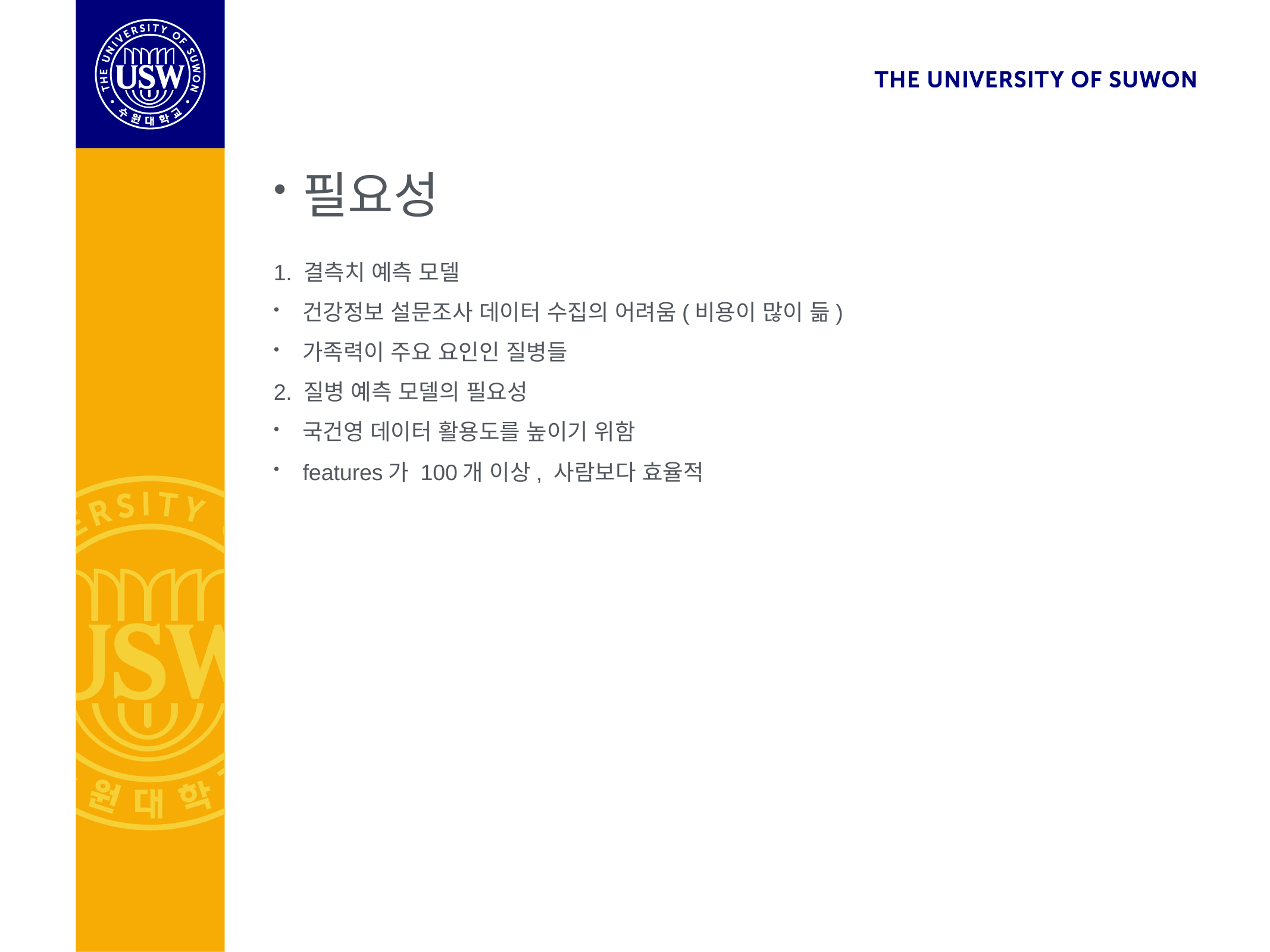

필요성
1. 결측치 예측 모델
건강정보 설문조사 데이터 수집의 어려움(비용이 많이 듦)
가족력이 주요 요인인 질병들
2. 질병 예측 모델의 필요성
국건영 데이터 활용도를 높이기 위함
features가 100개 이상, 사람보다 효율적